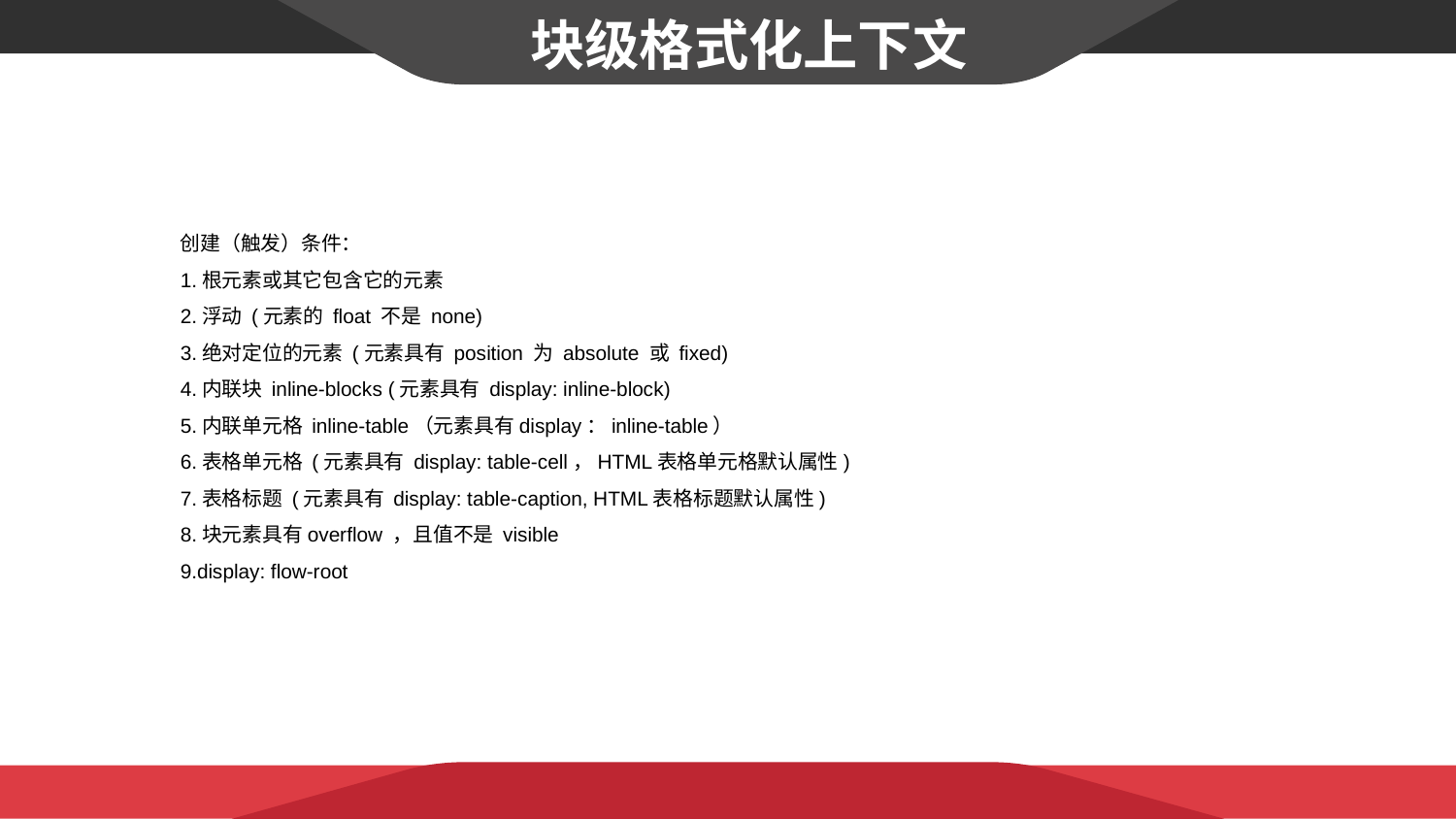

块级格式化上下文
创建（触发）条件：
1.根元素或其它包含它的元素
2.浮动 (元素的 float 不是 none)
3.绝对定位的元素 (元素具有 position 为 absolute 或 fixed)
4.内联块 inline-blocks (元素具有 display: inline-block)
5.内联单元格 inline-table（元素具有display：inline-table）
6.表格单元格 (元素具有 display: table-cell，HTML表格单元格默认属性)
7.表格标题 (元素具有 display: table-caption, HTML表格标题默认属性)
8.块元素具有overflow ，且值不是 visible
9.display: flow-root